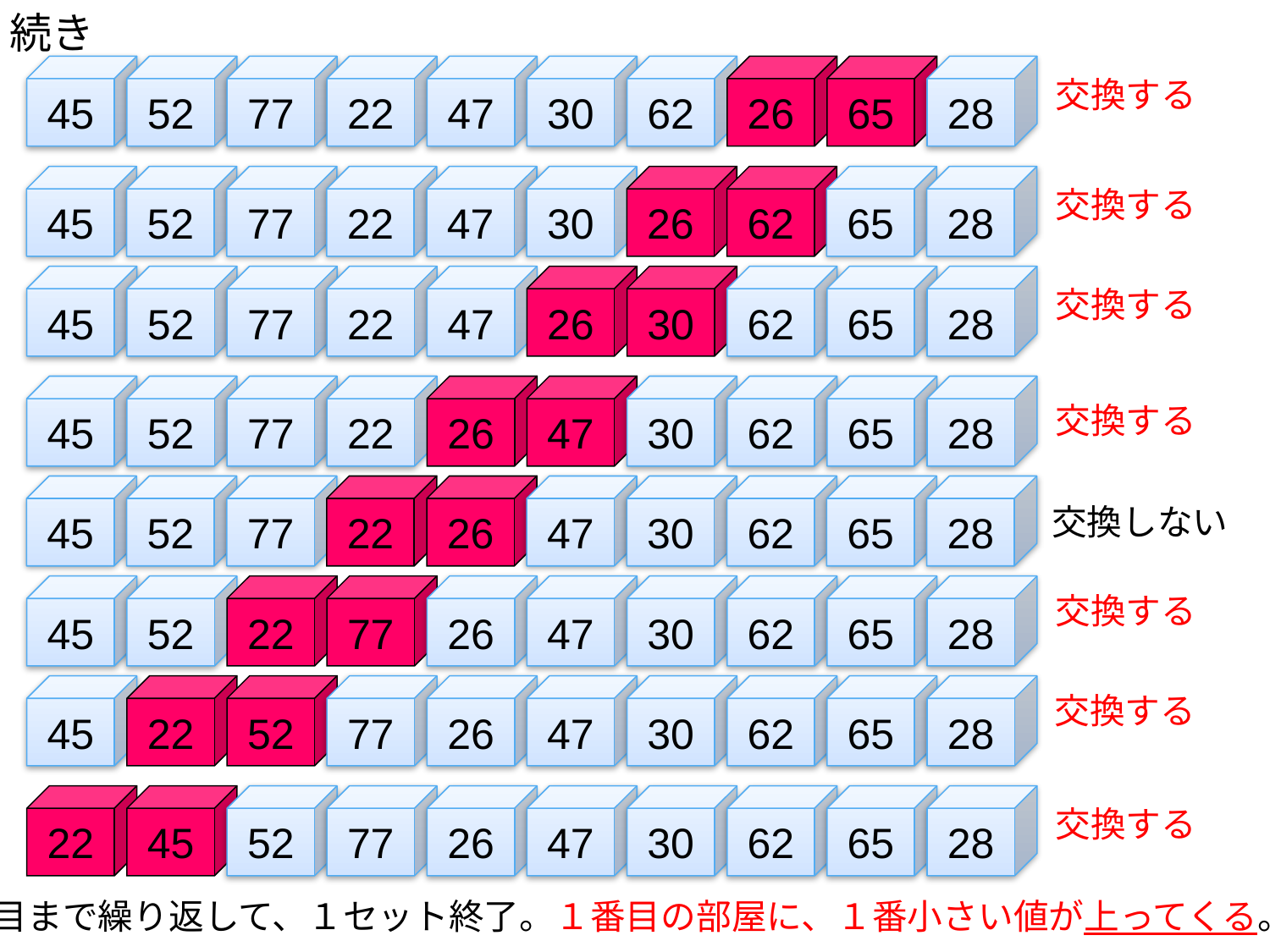

続き
45
52
77
22
47
30
62
26
65
28
交換する
45
52
77
22
47
30
26
62
65
28
交換する
45
52
77
22
47
26
30
62
65
28
交換する
45
52
77
22
26
47
30
62
65
28
交換する
45
52
77
22
26
47
30
62
65
28
交換しない
45
52
22
77
26
47
30
62
65
28
交換する
45
22
52
77
26
47
30
62
65
28
交換する
22
45
52
77
26
47
30
62
65
28
交換する
1番目まで繰り返して、１セット終了。１番目の部屋に、１番小さい値が上ってくる。